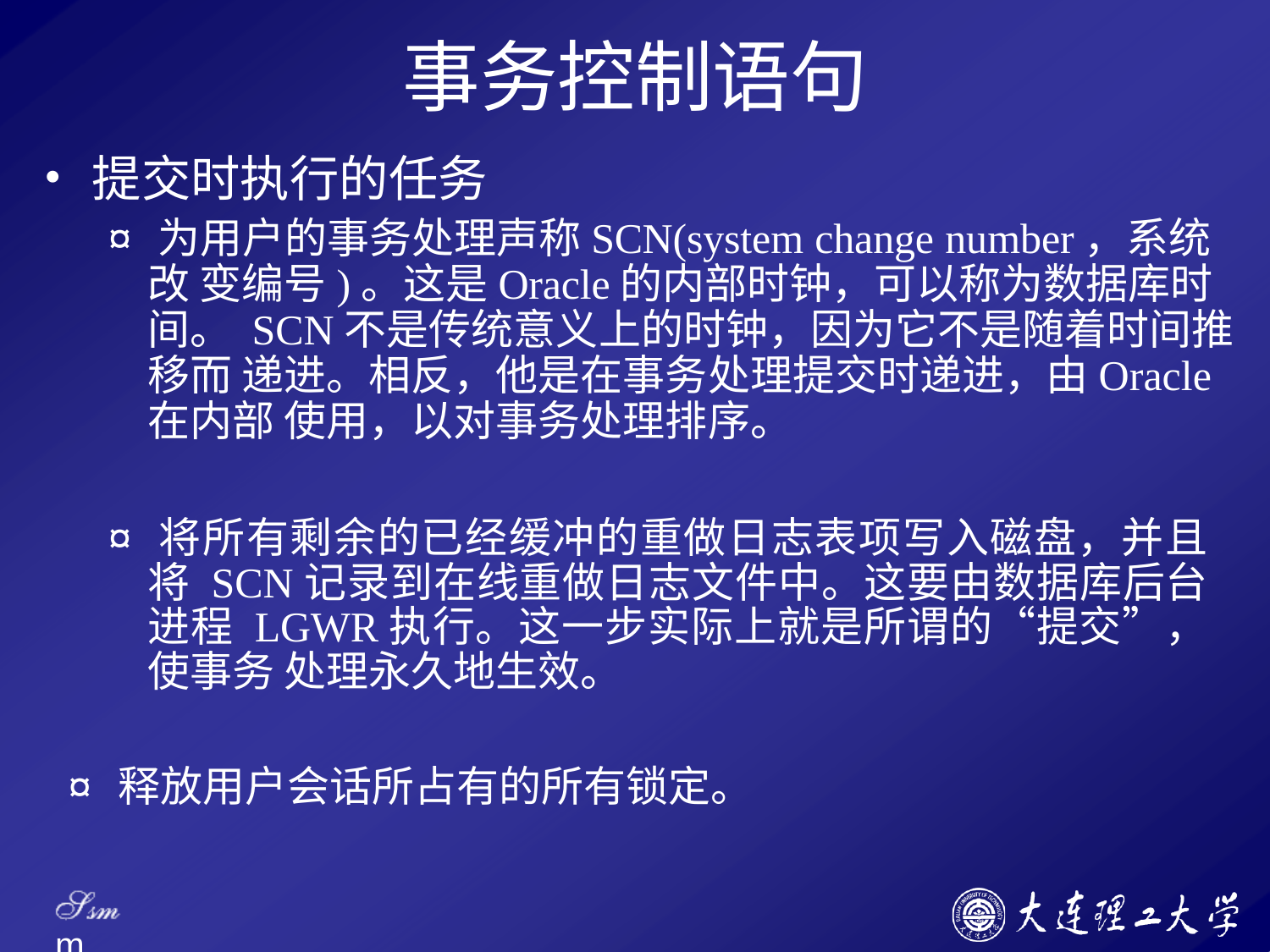

# 事务控制语句
提交时执行的任务
¤ 为用户的事务处理声称SCN(system change number，系统改 变编号)。这是Oracle的内部时钟，可以称为数据库时间。 SCN不是传统意义上的时钟，因为它不是随着时间推移而 递进。相反，他是在事务处理提交时递进，由Oracle在内部 使用，以对事务处理排序。

¤ 将所有剩余的已经缓冲的重做日志表项写入磁盘，并且将 SCN记录到在线重做日志文件中。这要由数据库后台进程 LGWR执行。这一步实际上就是所谓的“提交”，使事务 处理永久地生效。

¤ 释放用户会话所占有的所有锁定。

Ssm